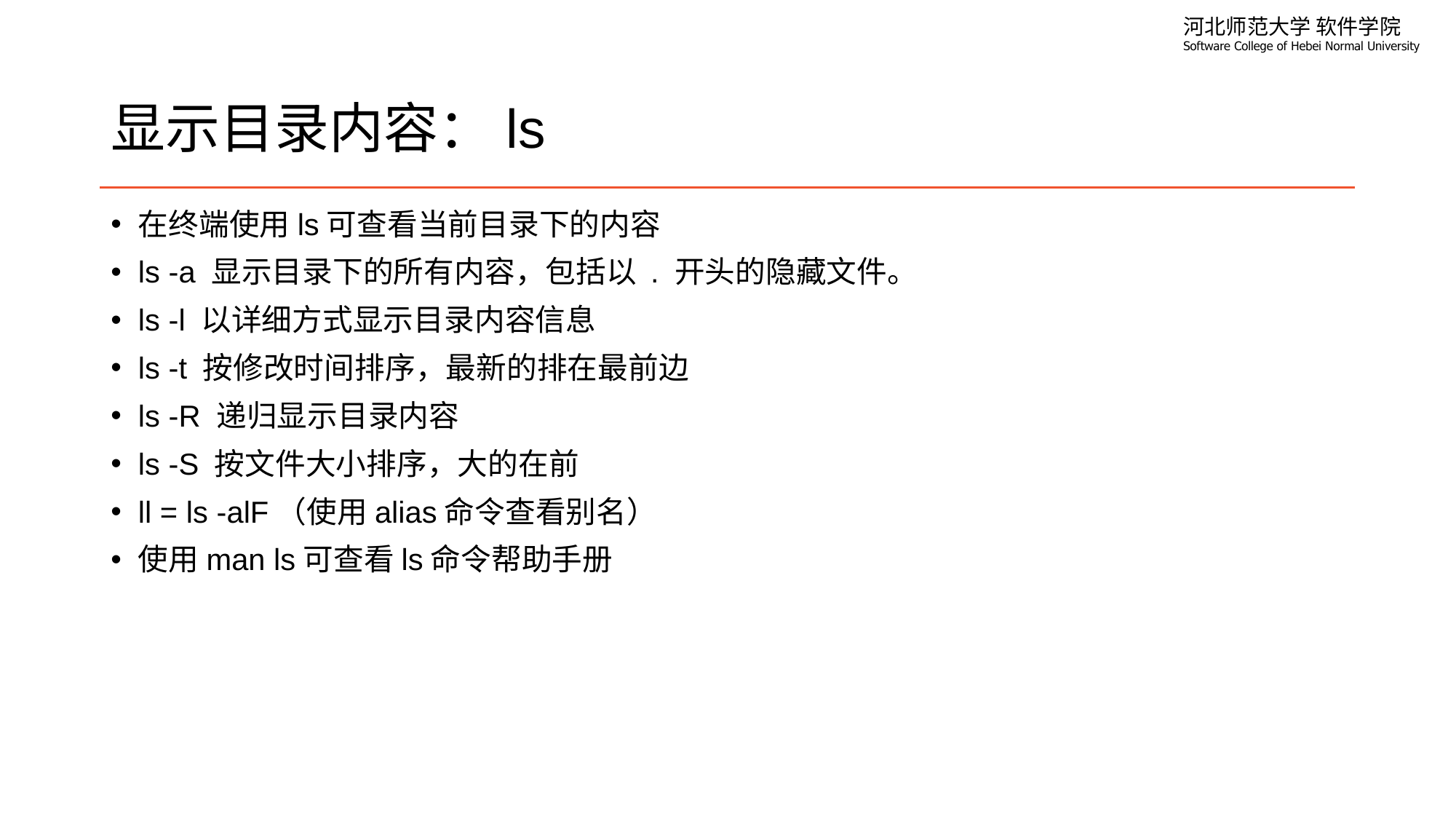

# 显示目录内容：ls
在终端使用ls可查看当前目录下的内容
ls -a 显示目录下的所有内容，包括以 . 开头的隐藏文件。
ls -l 以详细方式显示目录内容信息
ls -t 按修改时间排序，最新的排在最前边
ls -R 递归显示目录内容
ls -S 按文件大小排序，大的在前
ll = ls -alF（使用alias命令查看别名）
使用man ls可查看ls命令帮助手册